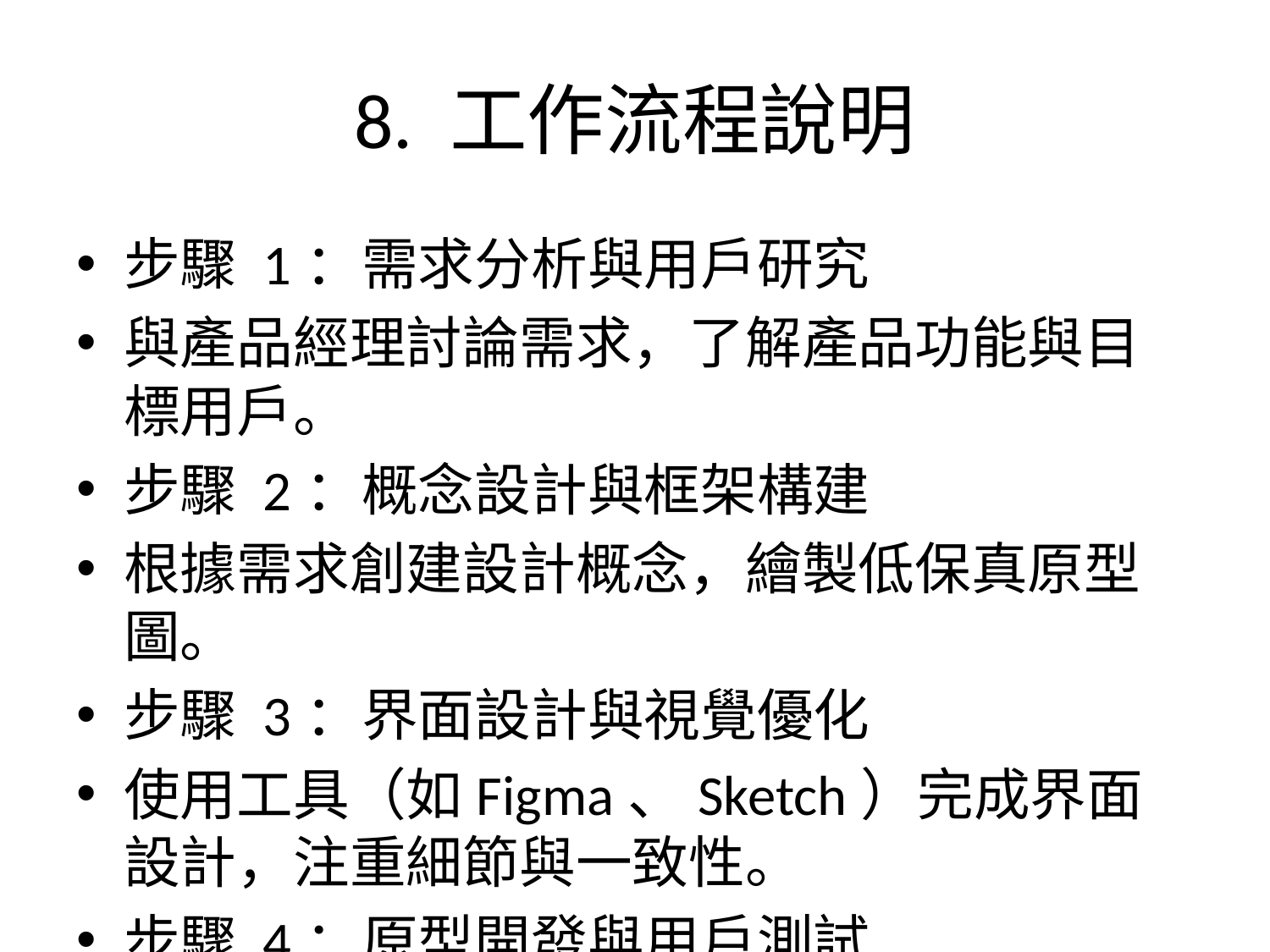

# 8. 工作流程說明
步驟 1：需求分析與用戶研究
與產品經理討論需求，了解產品功能與目標用戶。
步驟 2：概念設計與框架構建
根據需求創建設計概念，繪製低保真原型圖。
步驟 3：界面設計與視覺優化
使用工具（如Figma、Sketch）完成界面設計，注重細節與一致性。
步驟 4：原型開發與用戶測試
使用交互工具創建高保真原型，模擬用戶操作體驗。
步驟 5：設計交付與實施支持
準備設計文件與規範，交付開發團隊實施。
步驟 6：迭代與改進
根據用戶反饋與數據分析，持續優化界面設計。